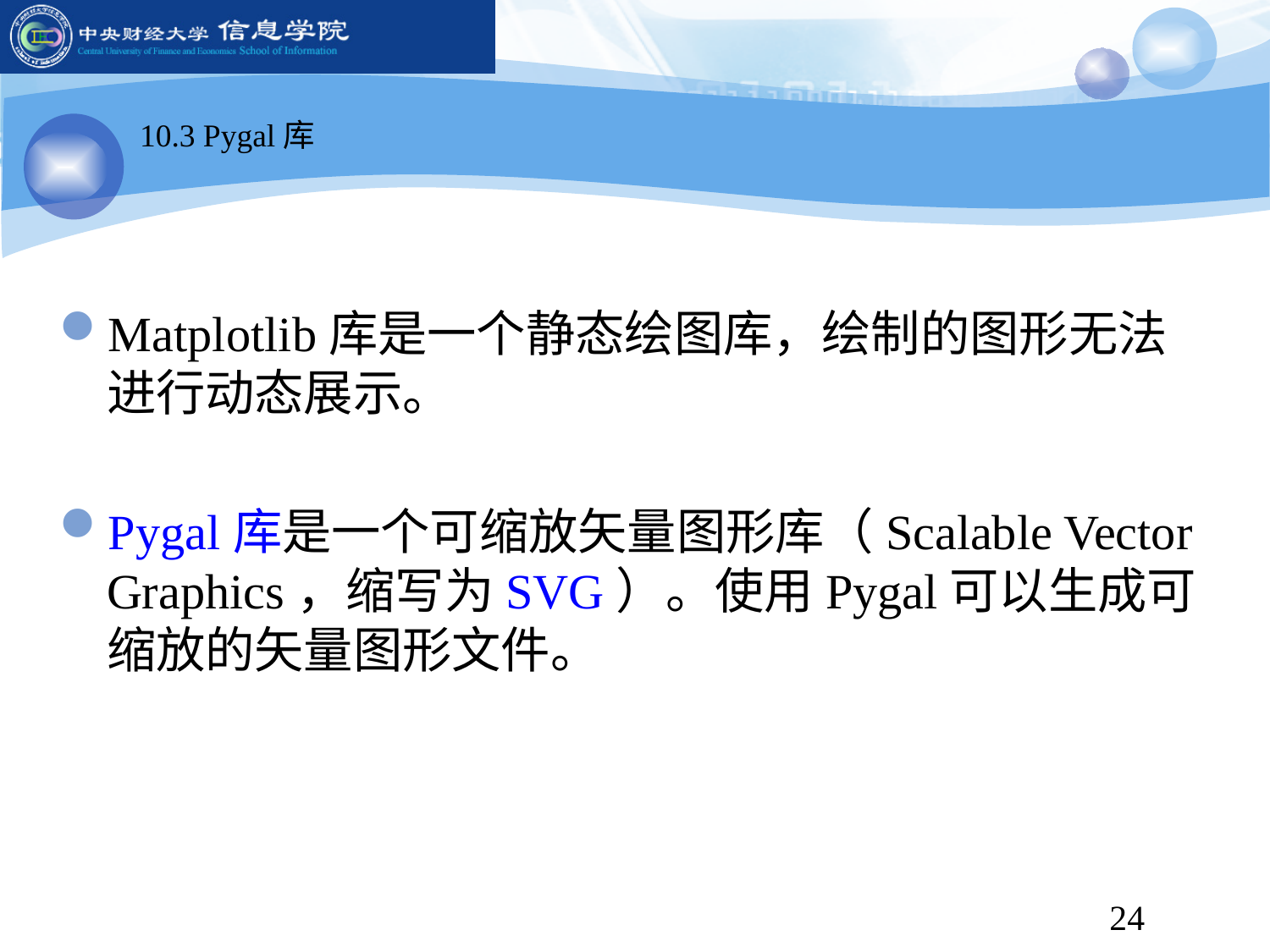

10.3 Pygal库
Matplotlib库是一个静态绘图库，绘制的图形无法进行动态展示。

Pygal库是一个可缩放矢量图形库（Scalable Vector Graphics，缩写为SVG）。使用Pygal可以生成可缩放的矢量图形文件。